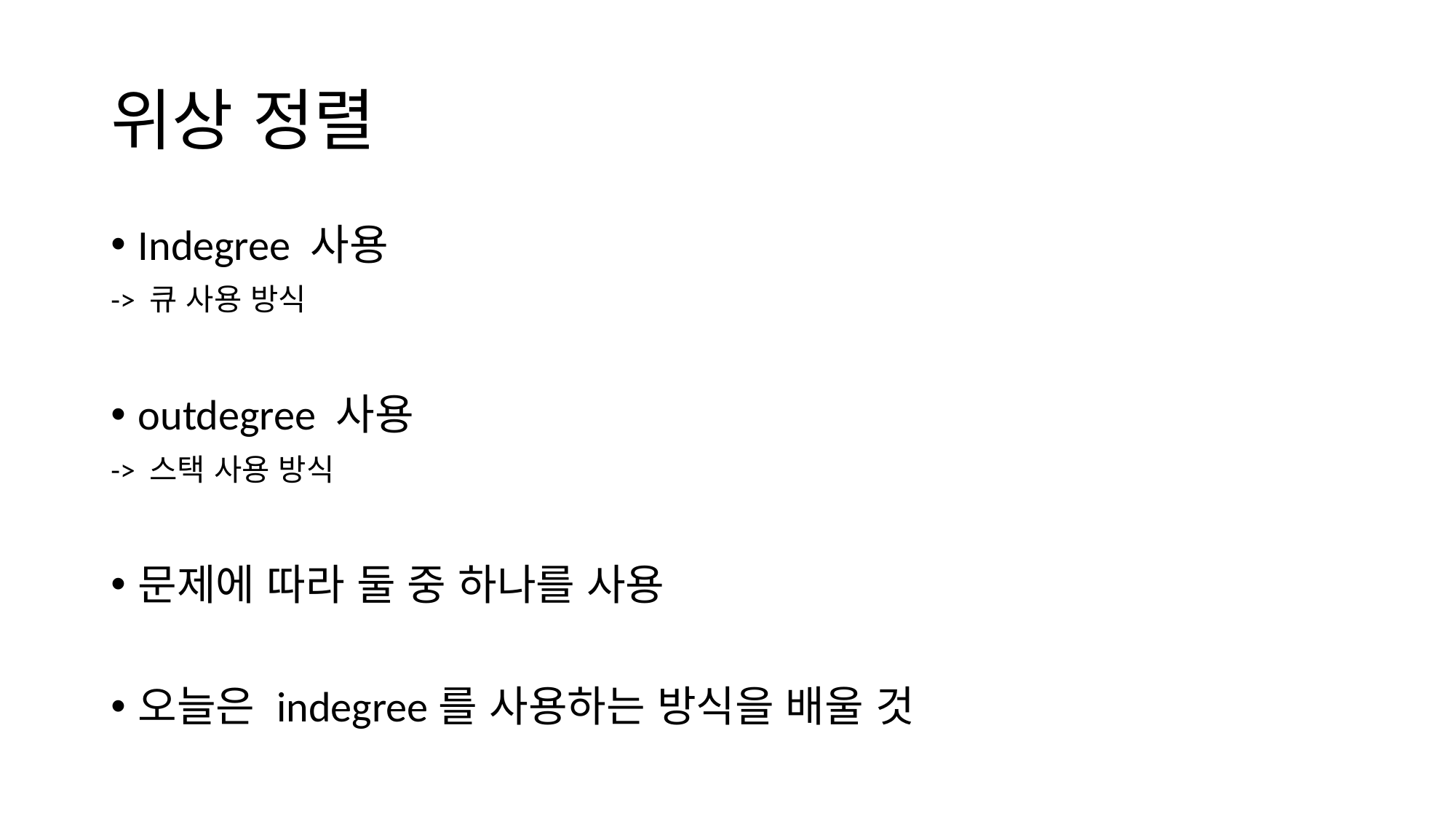

# 위상 정렬
Indegree 사용
-> 큐 사용 방식

outdegree 사용
-> 스택 사용 방식

문제에 따라 둘 중 하나를 사용

오늘은 indegree를 사용하는 방식을 배울 것